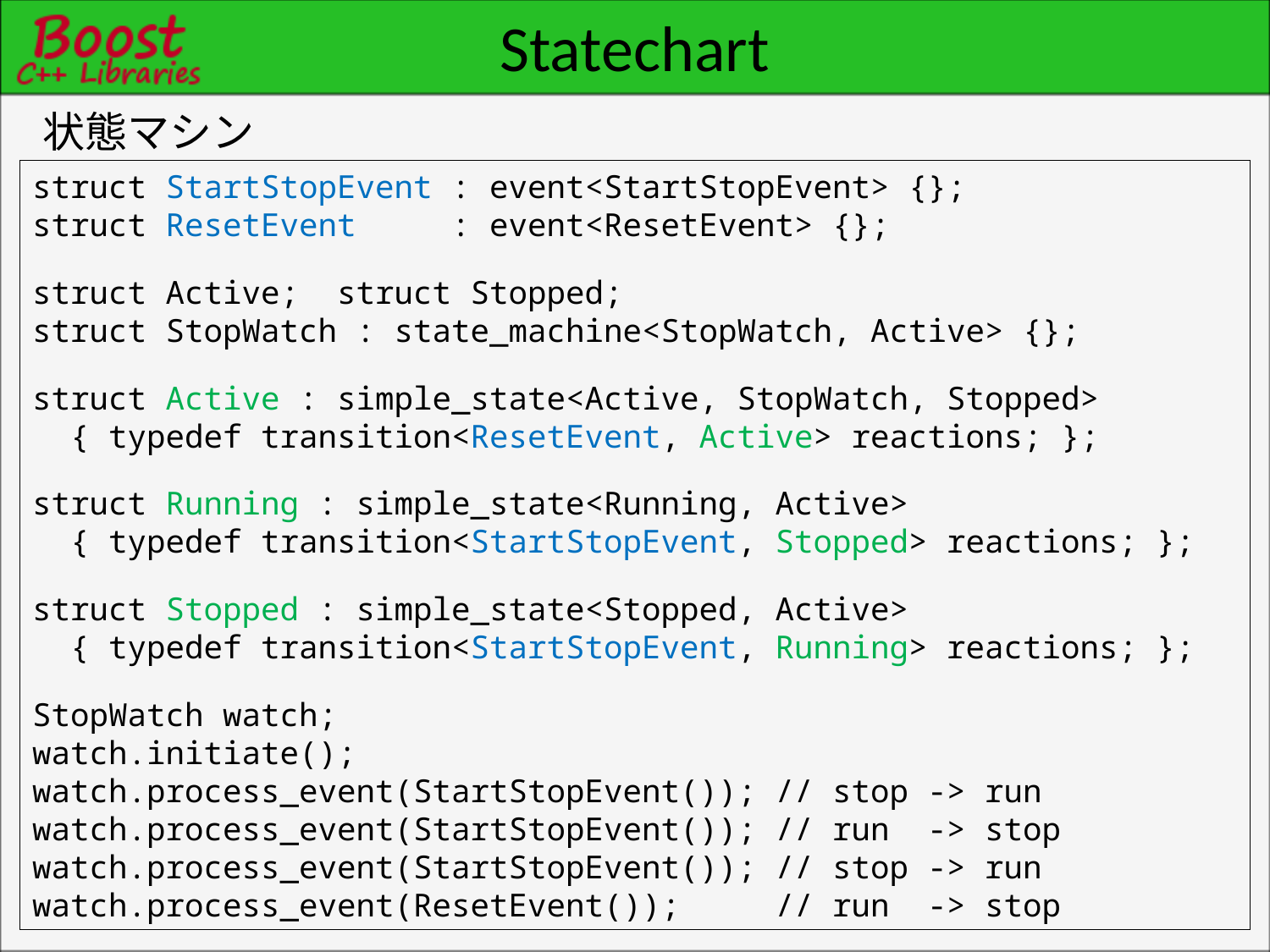

# Statechart
状態マシン
struct StartStopEvent : event<StartStopEvent> {};
struct ResetEvent     : event<ResetEvent> {};

struct Active;  struct Stopped;
struct StopWatch : state_machine<StopWatch, Active> {};

struct Active : simple_state<Active, StopWatch, Stopped>
  { typedef transition<ResetEvent, Active> reactions; };

struct Running : simple_state<Running, Active>
  { typedef transition<StartStopEvent, Stopped> reactions; };

struct Stopped : simple_state<Stopped, Active>
  { typedef transition<StartStopEvent, Running> reactions; };

StopWatch watch;
watch.initiate();
watch.process_event(StartStopEvent()); // stop -> run
watch.process_event(StartStopEvent()); // run  -> stop
watch.process_event(StartStopEvent()); // stop -> run
watch.process_event(ResetEvent());     // run  -> stop